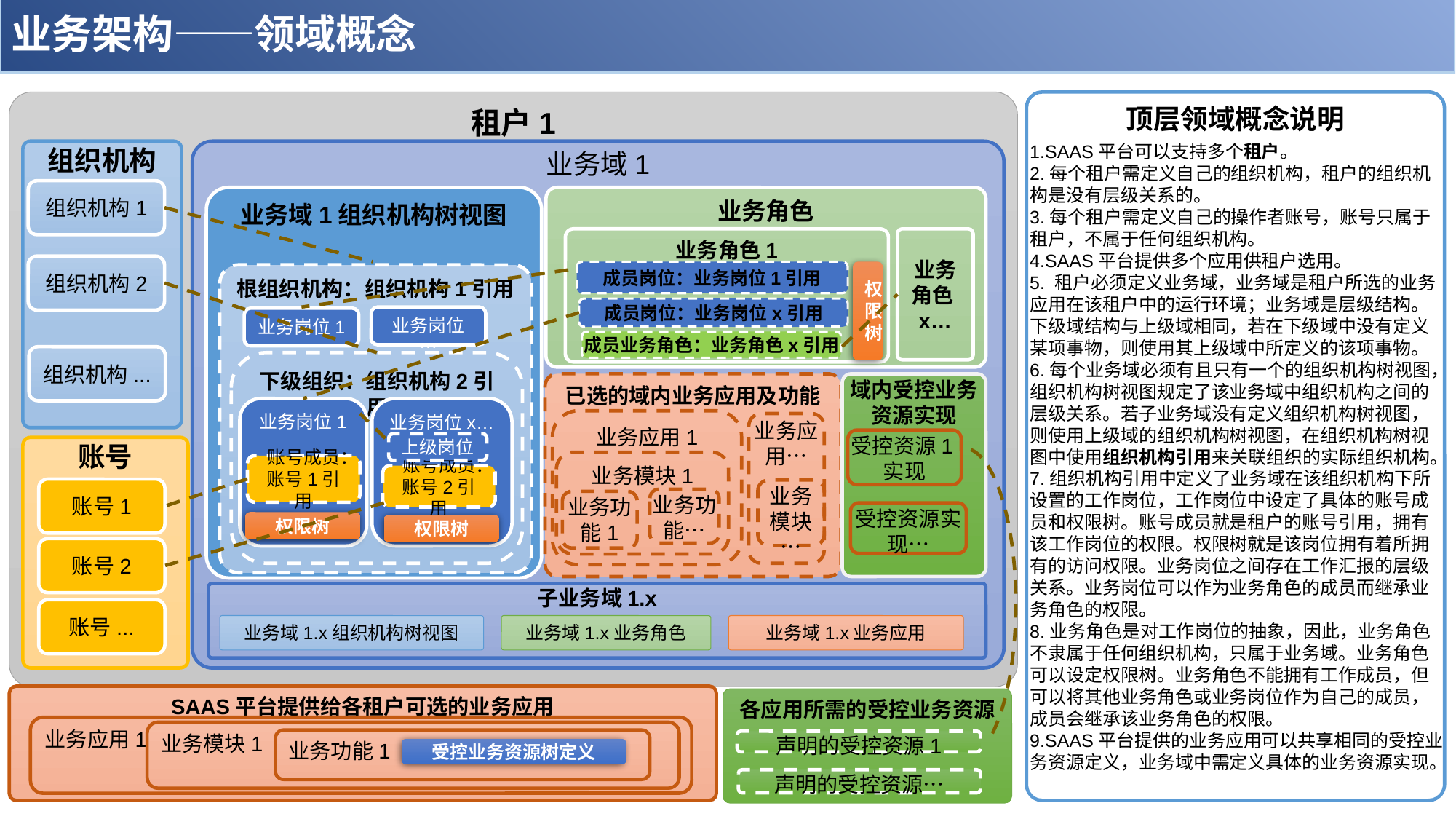

# 业务架构——领域概念
租户1
顶层领域概念说明
1.SAAS平台可以支持多个租户。
2.每个租户需定义自己的组织机构，租户的组织机构是没有层级关系的。
3.每个租户需定义自己的操作者账号，账号只属于租户，不属于任何组织机构。
4.SAAS平台提供多个应用供租户选用。
5. 租户必须定义业务域，业务域是租户所选的业务应用在该租户中的运行环境；业务域是层级结构。下级域结构与上级域相同，若在下级域中没有定义某项事物，则使用其上级域中所定义的该项事物。
6.每个业务域必须有且只有一个的组织机构树视图，组织机构树视图规定了该业务域中组织机构之间的层级关系。若子业务域没有定义组织机构树视图，则使用上级域的组织机构树视图，在组织机构树视图中使用组织机构引用来关联组织的实际组织机构。
7.组织机构引用中定义了业务域在该组织机构下所设置的工作岗位，工作岗位中设定了具体的账号成员和权限树。账号成员就是租户的账号引用，拥有该工作岗位的权限。权限树就是该岗位拥有着所拥有的访问权限。业务岗位之间存在工作汇报的层级关系。业务岗位可以作为业务角色的成员而继承业务角色的权限。
8.业务角色是对工作岗位的抽象，因此，业务角色不隶属于任何组织机构，只属于业务域。业务角色可以设定权限树。业务角色不能拥有工作成员，但可以将其他业务角色或业务岗位作为自己的成员，成员会继承该业务角色的权限。
9.SAAS平台提供的业务应用可以共享相同的受控业务资源定义，业务域中需定义具体的业务资源实现。
组织机构
业务域1
组织机构1
业务域1组织机构树视图
业务角色
业务角色x…
业务角色1
组织机构2
权限树
成员岗位：业务岗位1引用
根组织机构：组织机构1引用
成员岗位：业务岗位x引用
业务岗位…
业务岗位1
成员业务角色：业务角色x引用
组织机构...
下级组织：组织机构2引用
已选的域内业务应用及功能
域内受控业务资源实现
业务岗位1
业务岗位x…
业务应用1
业务应用…
受控资源1实现
上级岗位
账号

业务模块1
账号成员：账号1引用
账号成员：账号2引用
账号1
业务模块…
业务功能…
业务功能1
受控资源实现…
权限树
权限树
账号2
子业务域1.x
账号...
业务域1.x组织机构树视图
业务域1.x业务角色
业务域1.x业务应用
SAAS平台提供给各租户可选的业务应用
各应用所需的受控业务资源
业务应用1
业务模块1
业务功能1
声明的受控资源1
受控业务资源树定义
声明的受控资源…